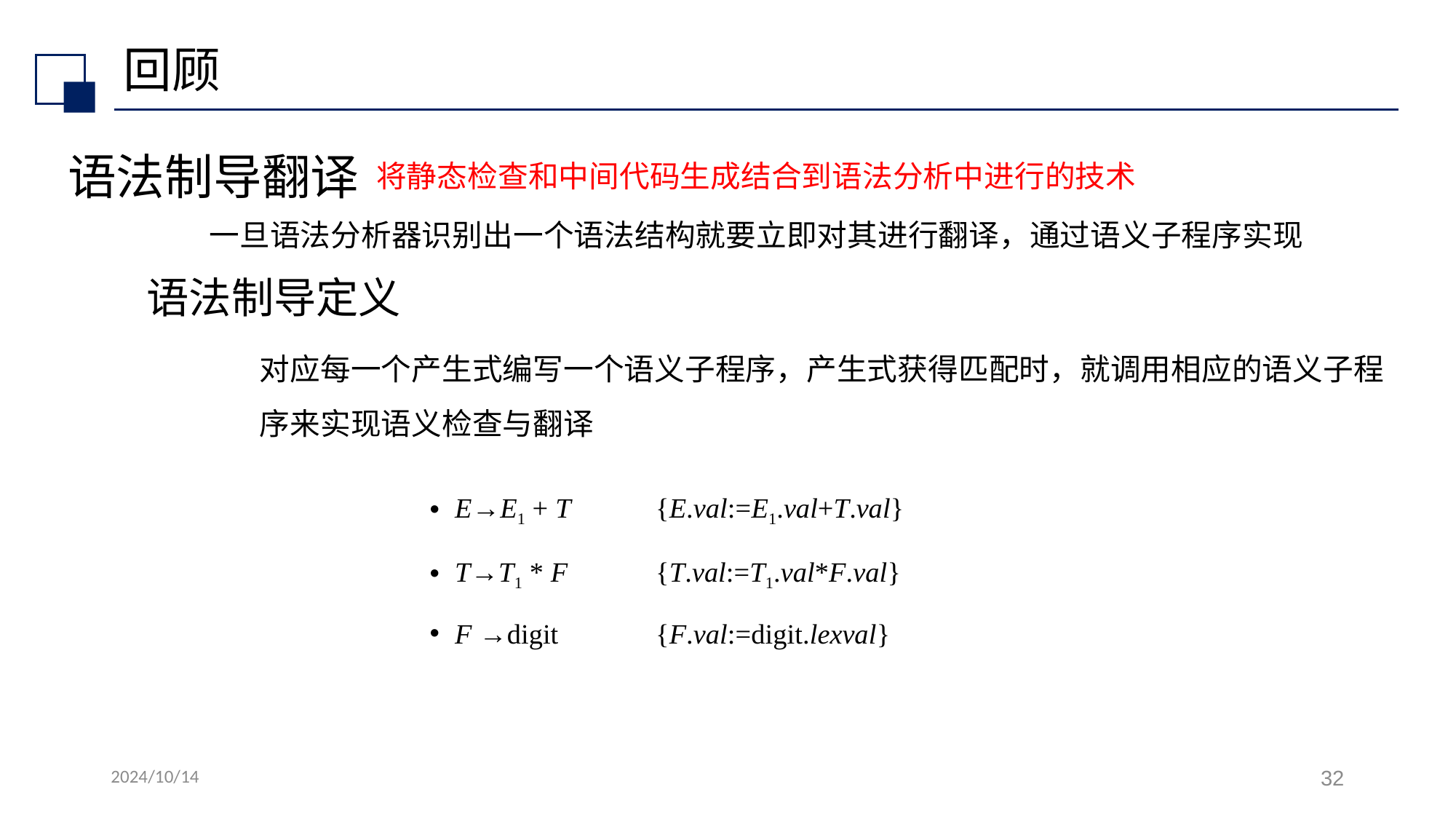

# 回顾
语法制导翻译
将静态检查和中间代码生成结合到语法分析中进行的技术
一旦语法分析器识别出一个语法结构就要立即对其进行翻译，通过语义子程序实现
语法制导定义
对应每一个产生式编写一个语义子程序，产生式获得匹配时，就调用相应的语义子程序来实现语义检查与翻译
E→E1 + T	{E.val:=E1.val+T.val}
T→T1 * F	{T.val:=T1.val*F.val}
F →digit	{F.val:=digit.lexval}
2024/10/14
32